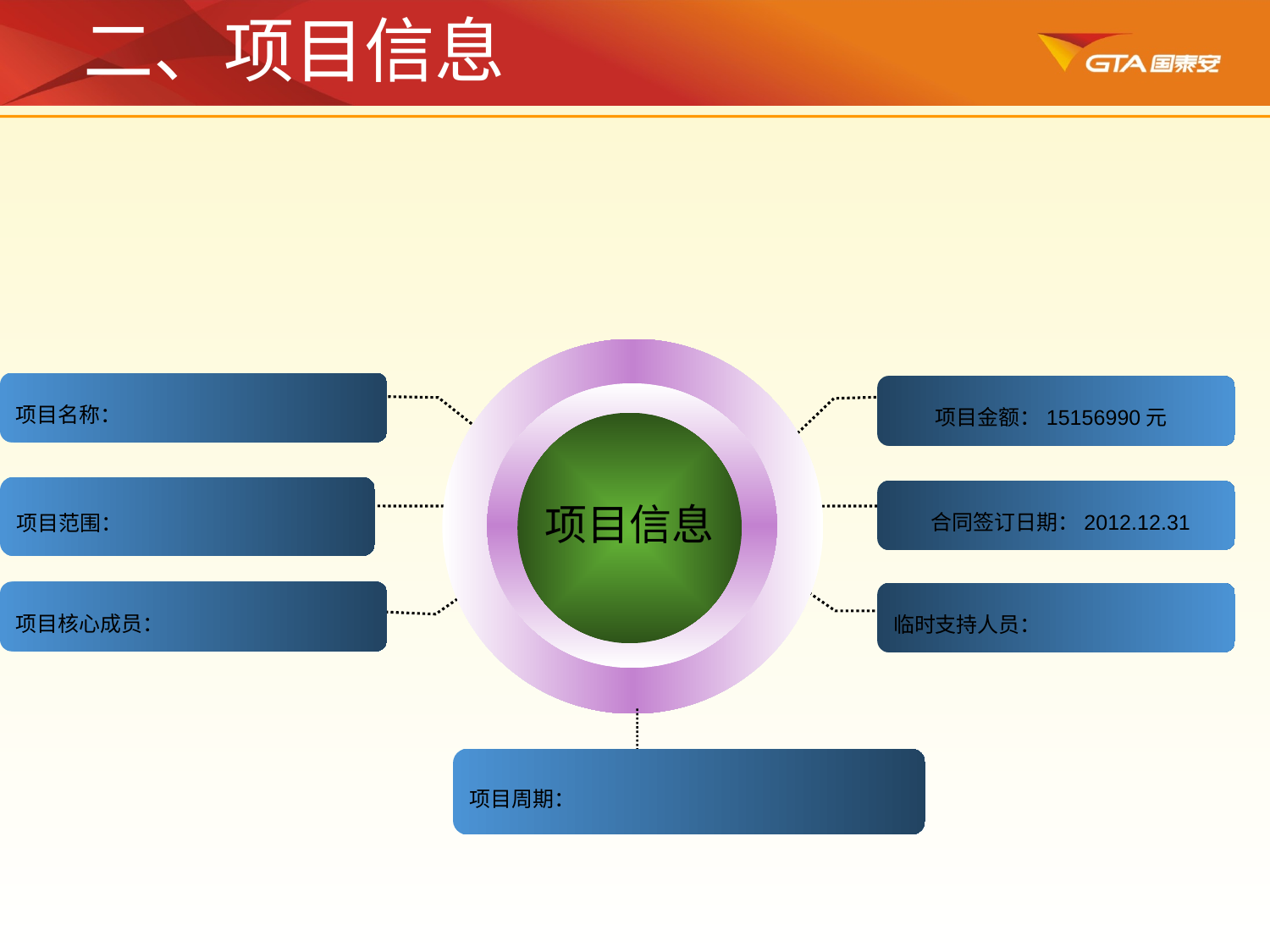

二、项目信息

项目名称：
        项目金额：15156990元

项目信息
项目范围：
       合同签订日期：2012.12.31

项目核心成员：
临时支持人员：

项目周期：